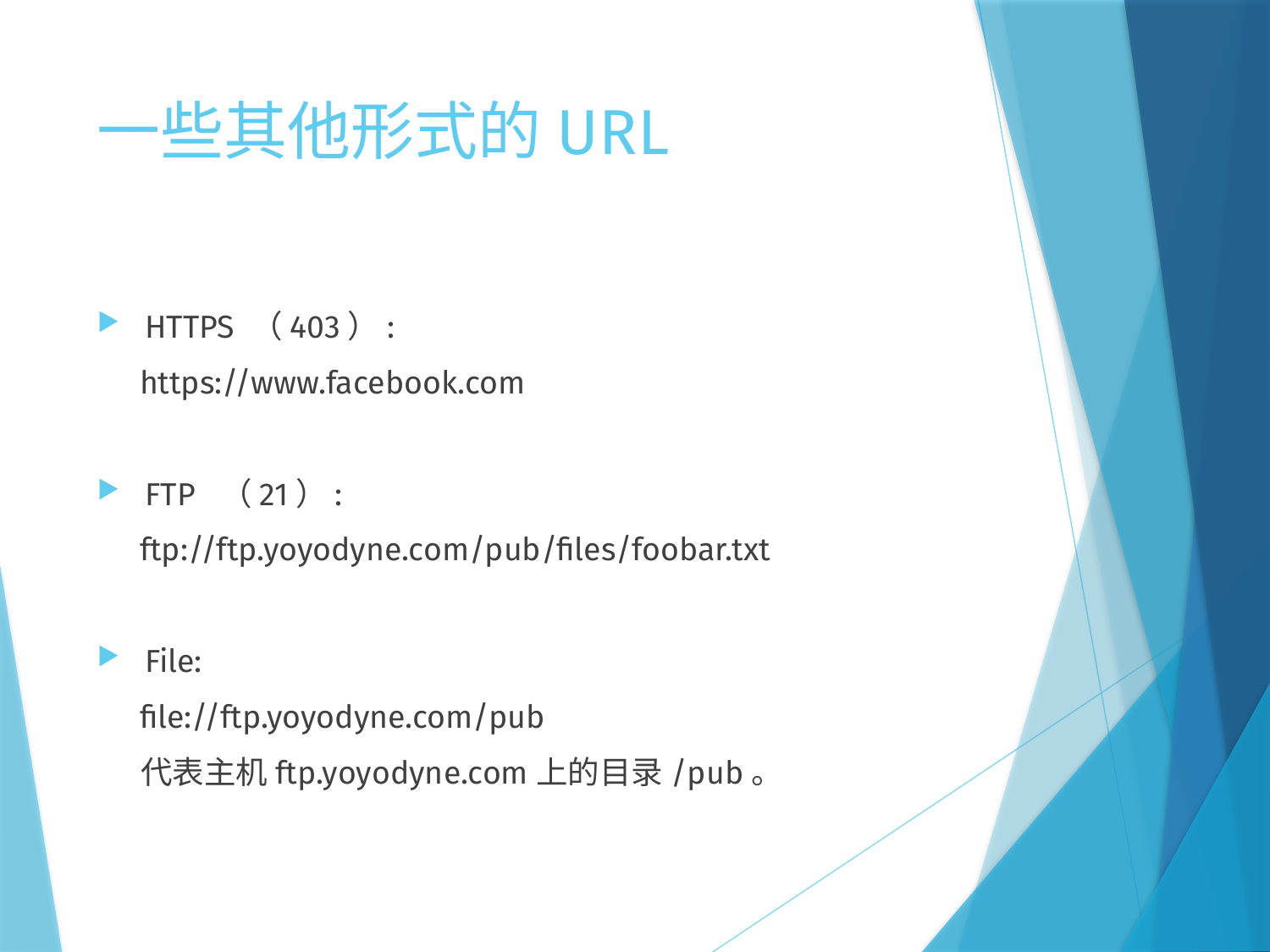

# 一些其他形式的URL
HTTPS （403）:
     https://www.facebook.com

FTP  （21）:
     ftp://ftp.yoyodyne.com/pub/files/foobar.txt

File:
     file://ftp.yoyodyne.com/pub
     代表主机ftp.yoyodyne.com上的目录/pub。